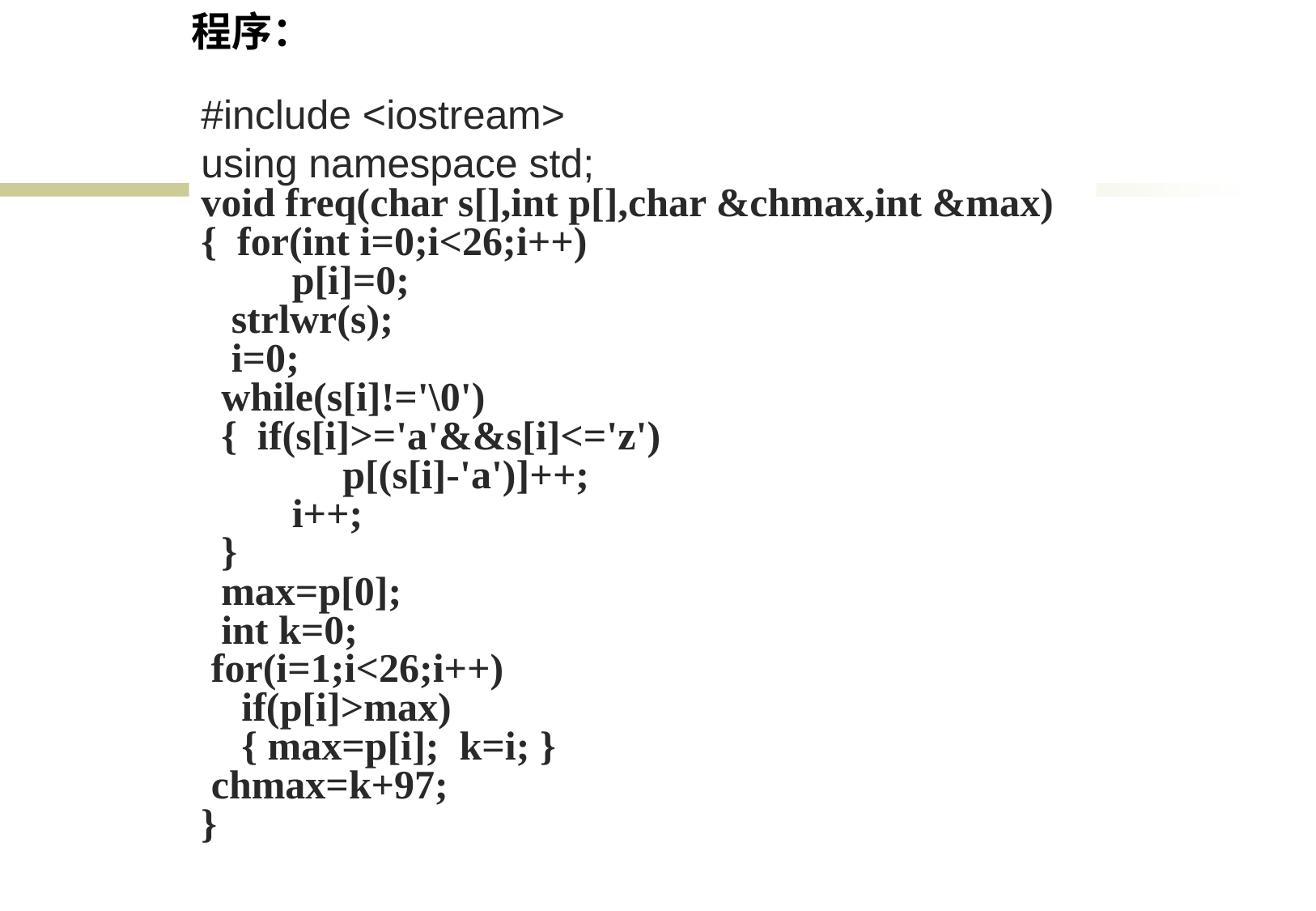

程序：
#include <iostream>
using namespace std;
void freq(char s[],int p[],char &chmax,int &max)
{  for(int i=0;i<26;i++)
         p[i]=0;
   strlwr(s);
   i=0;
  while(s[i]!='\0')
  {  if(s[i]>='a'&&s[i]<='z')
              p[(s[i]-'a')]++;
         i++;
  }
  max=p[0];
  int k=0;
 for(i=1;i<26;i++)
    if(p[i]>max)
    { max=p[i];  k=i; }
 chmax=k+97;
}